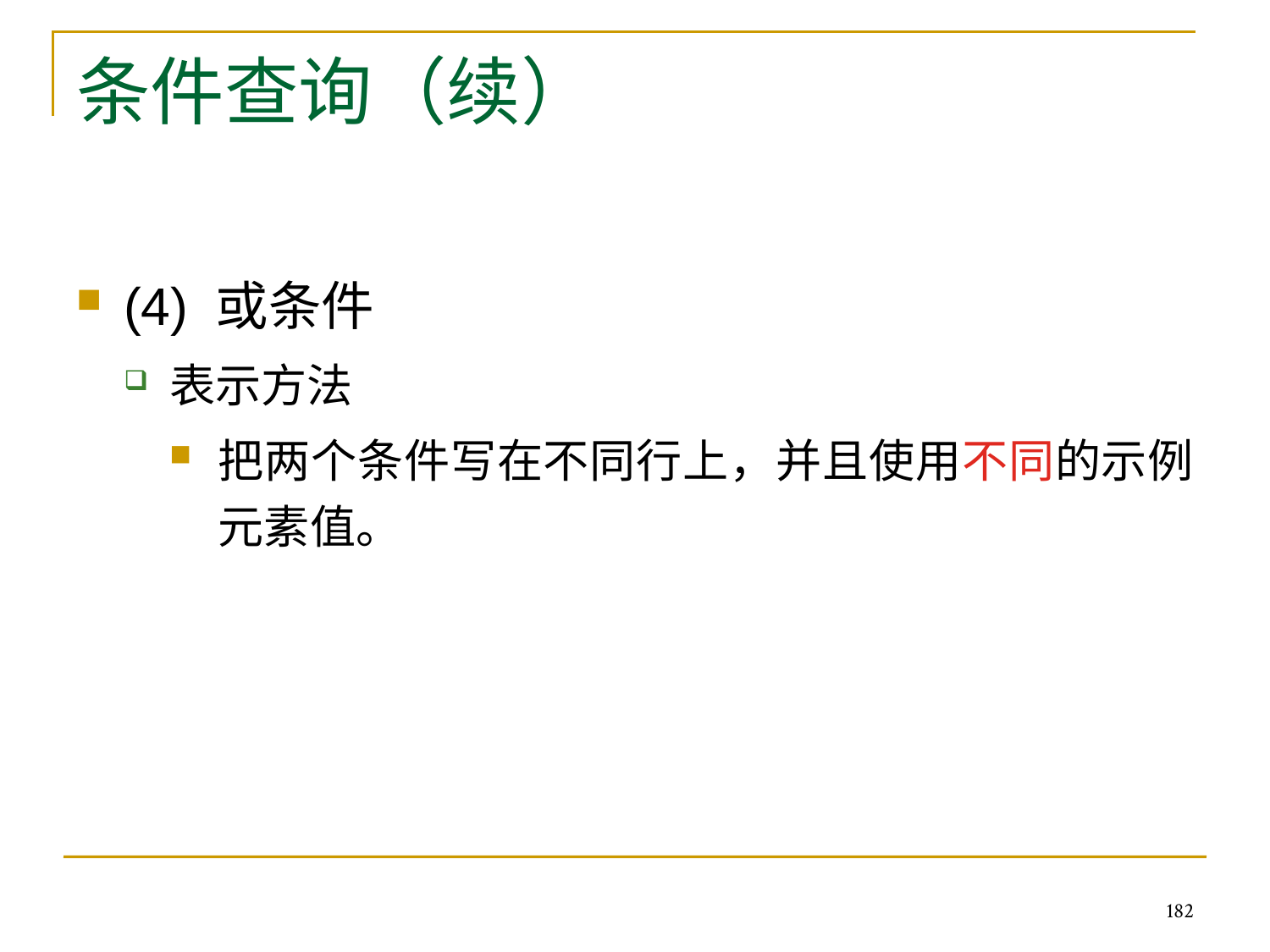

# 条件查询（续）
(4) 或条件
表示方法
把两个条件写在不同行上，并且使用不同的示例元素值。

182